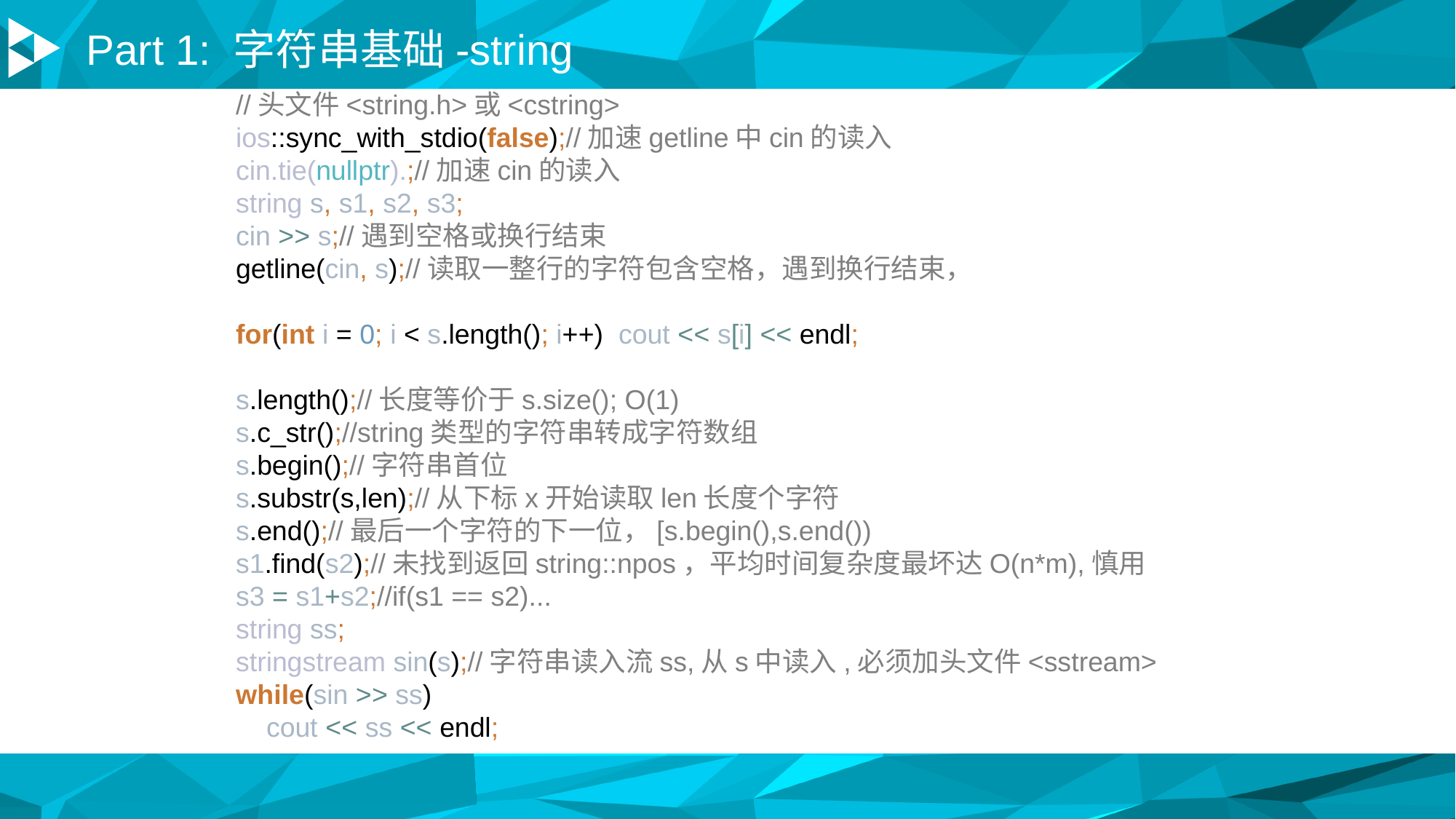

Part 1: 字符串基础-string
//头文件<string.h>或<cstring>
ios::sync_with_stdio(false);//加速getline中cin的读入
cin.tie(nullptr).;//加速cin的读入
string s, s1, s2, s3;
cin >> s;//遇到空格或换行结束
getline(cin, s);//读取一整行的字符包含空格，遇到换行结束，
for(int i = 0; i < s.length(); i++)  cout << s[i] << endl;
s.length();//长度等价于s.size(); O(1)
s.c_str();//string类型的字符串转成字符数组
s.begin();//字符串首位
s.substr(s,len);//从下标x开始读取len长度个字符
s.end();//最后一个字符的下一位，[s.begin(),s.end())
s1.find(s2);//未找到返回string::npos，平均时间复杂度最坏达O(n*m),慎用
s3 = s1+s2;//if(s1 == s2)...
string ss;
stringstream sin(s);//字符串读入流ss,从s中读入,必须加头文件<sstream>
while(sin >> ss)
    cout << ss << endl;
A
C
D